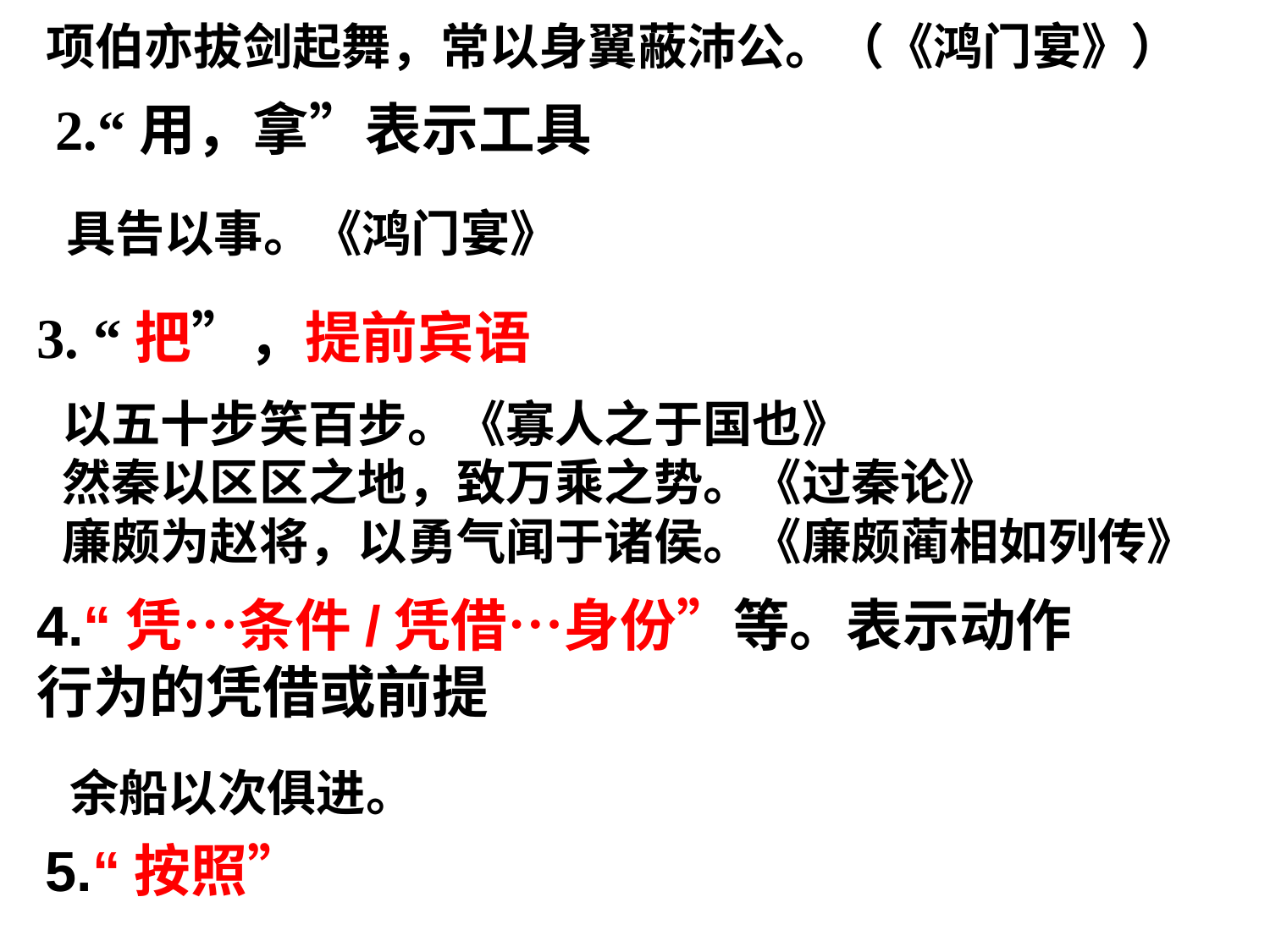

项伯亦拔剑起舞，常以身翼蔽沛公。（《鸿门宴》）
2.“用，拿”表示工具
具告以事。《鸿门宴》
3. “把”，提前宾语
以五十步笑百步。《寡人之于国也》
然秦以区区之地，致万乘之势。《过秦论》
廉颇为赵将，以勇气闻于诸侯。《廉颇蔺相如列传》
4.“凭…条件/凭借…身份”等。表示动作行为的凭借或前提
余船以次俱进。
5.“按照”